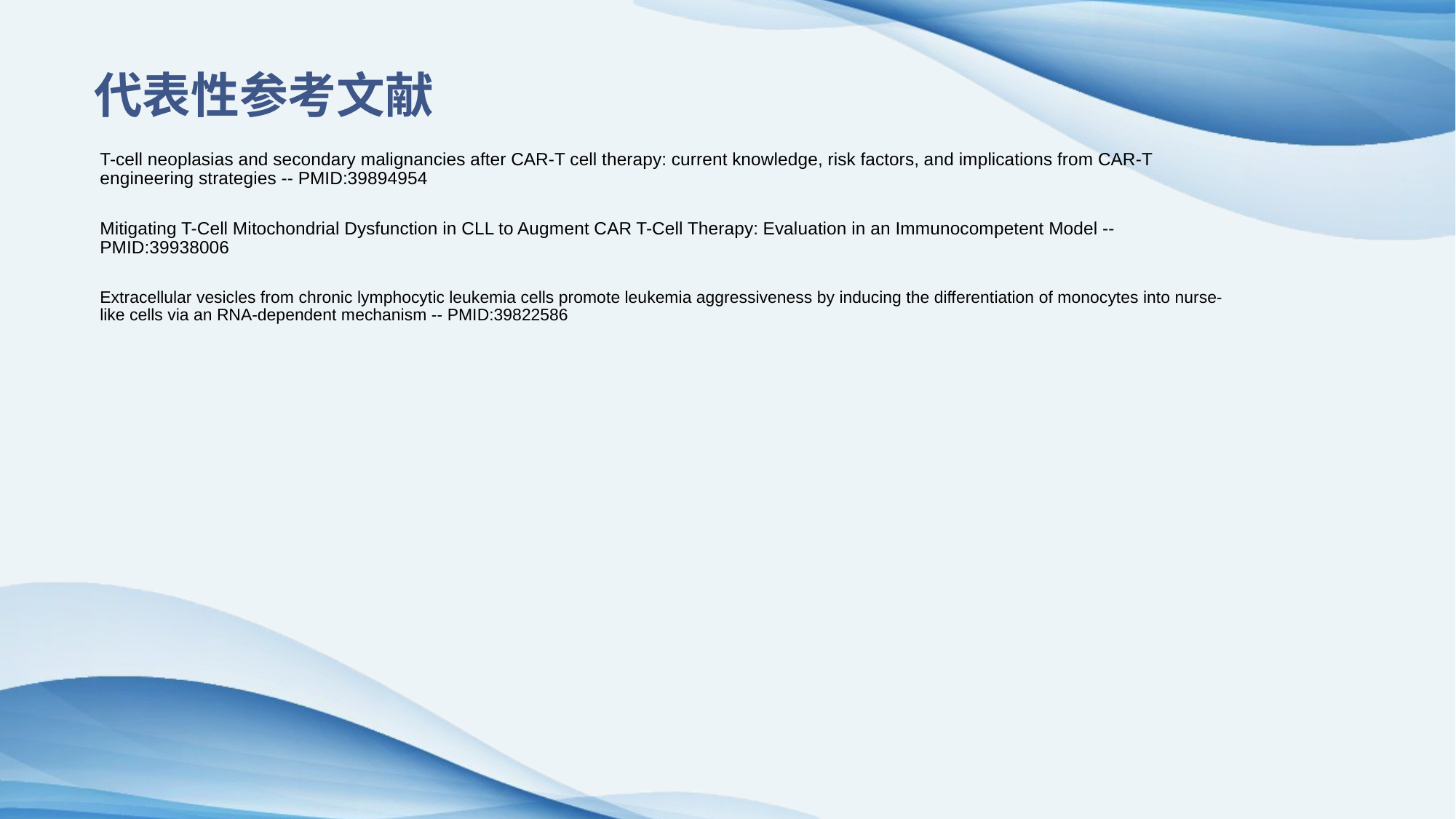

代表性参考文献
T-cell neoplasias and secondary malignancies after CAR-T cell therapy: current knowledge, risk factors, and implications from CAR-T engineering strategies -- PMID:39894954
Mitigating T-Cell Mitochondrial Dysfunction in CLL to Augment CAR T-Cell Therapy: Evaluation in an Immunocompetent Model -- PMID:39938006
Extracellular vesicles from chronic lymphocytic leukemia cells promote leukemia aggressiveness by inducing the differentiation of monocytes into nurse-like cells via an RNA-dependent mechanism -- PMID:39822586